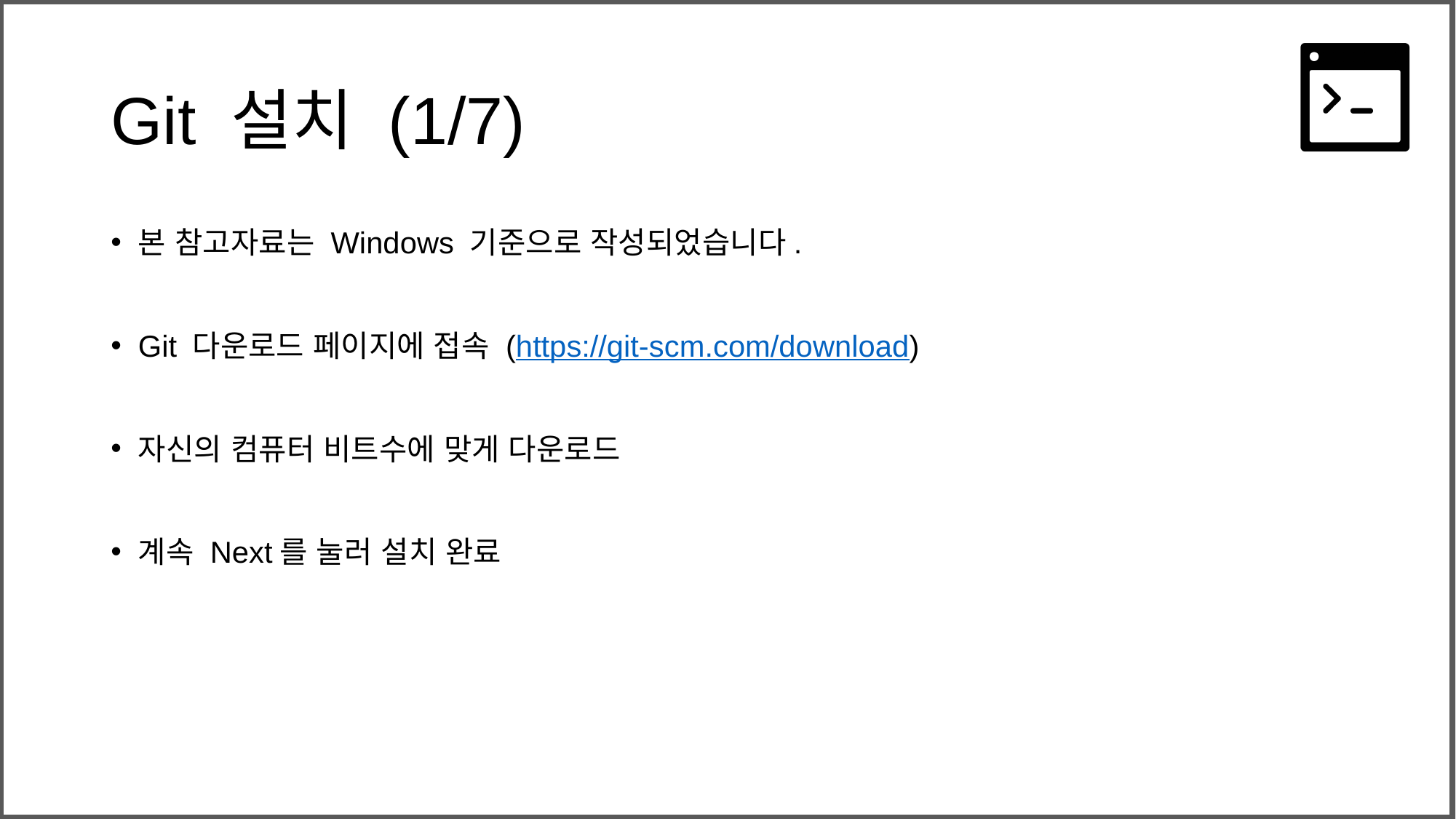

# Git 설치 (1/7)
본 참고자료는 Windows 기준으로 작성되었습니다.

Git 다운로드 페이지에 접속 (https://git-scm.com/download)

자신의 컴퓨터 비트수에 맞게 다운로드

계속 Next를 눌러 설치 완료